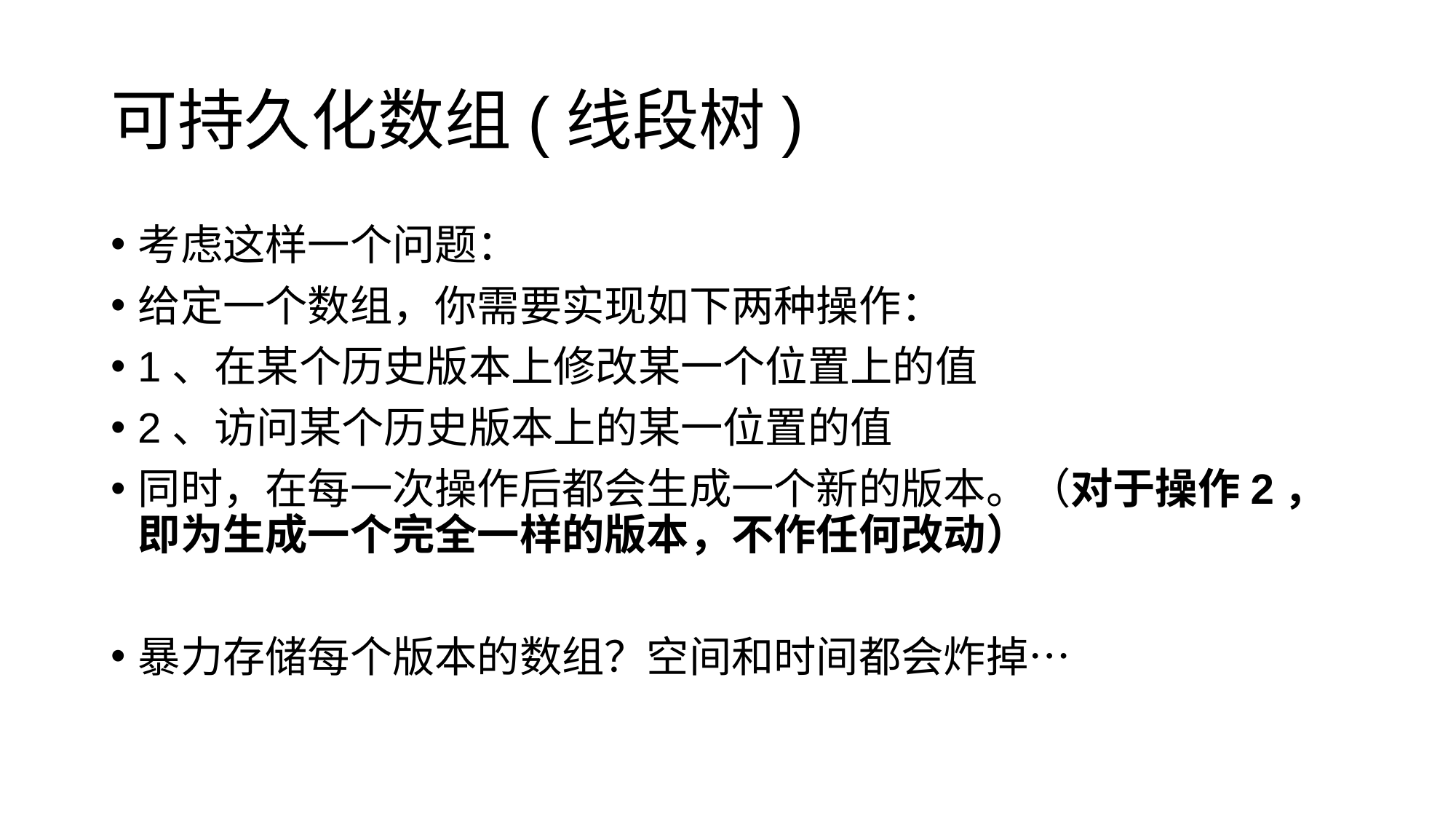

# 可持久化数组(线段树)
考虑这样一个问题：
给定一个数组，你需要实现如下两种操作：
1、在某个历史版本上修改某一个位置上的值
2、访问某个历史版本上的某一位置的值
同时，在每一次操作后都会生成一个新的版本。（对于操作2，即为生成一个完全一样的版本，不作任何改动）

暴力存储每个版本的数组？空间和时间都会炸掉…